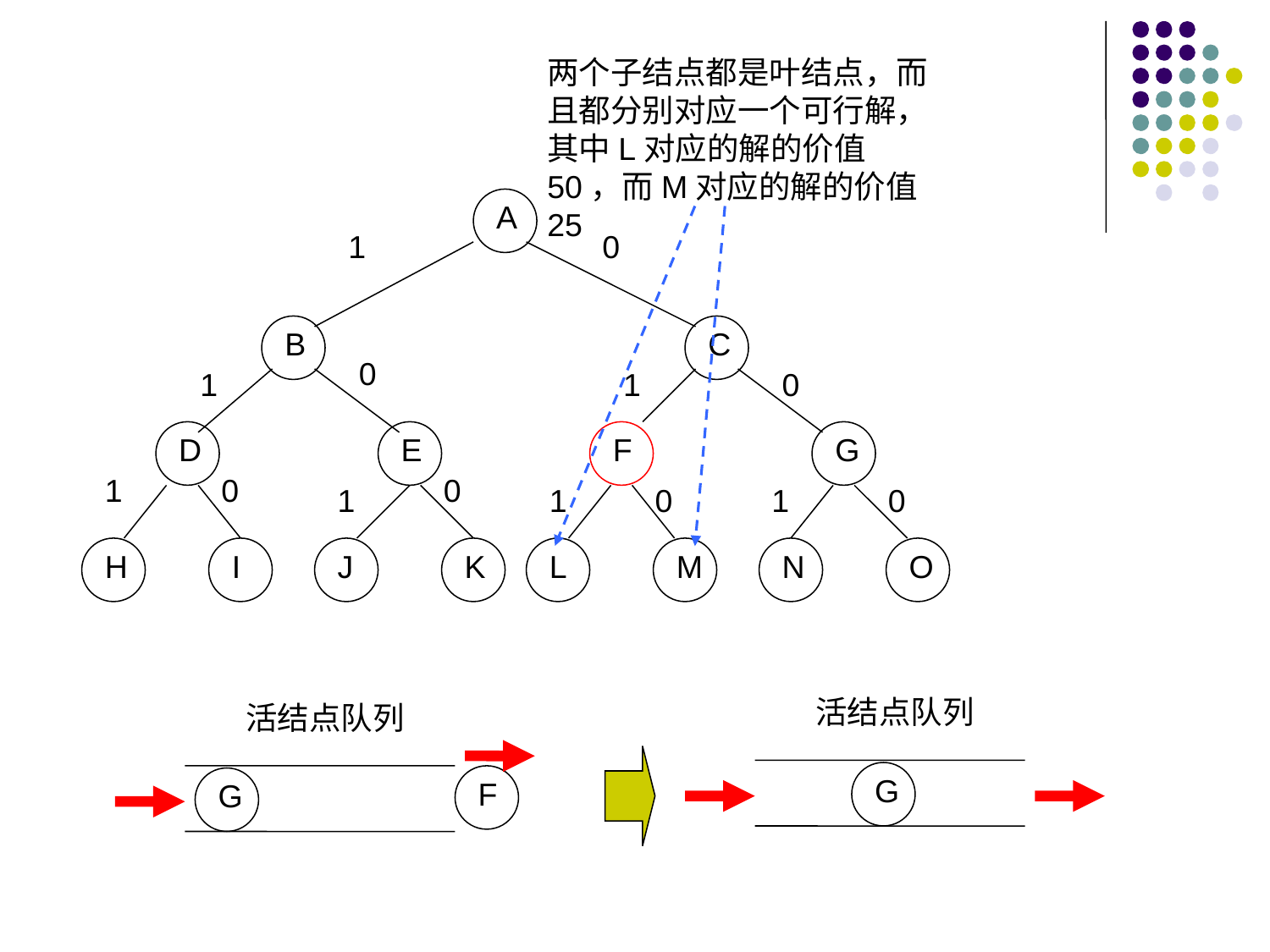

两个子结点都是叶结点，而且都分别对应一个可行解，其中L对应的解的价值50，而M对应的解的价值25

A
1
0

B
C
0
1
1
0

D

G
E
F
1
0
0
1
1
0
1
0

H

I

J

K

L

M

N

O
活结点队列

G

活结点队列

F

G